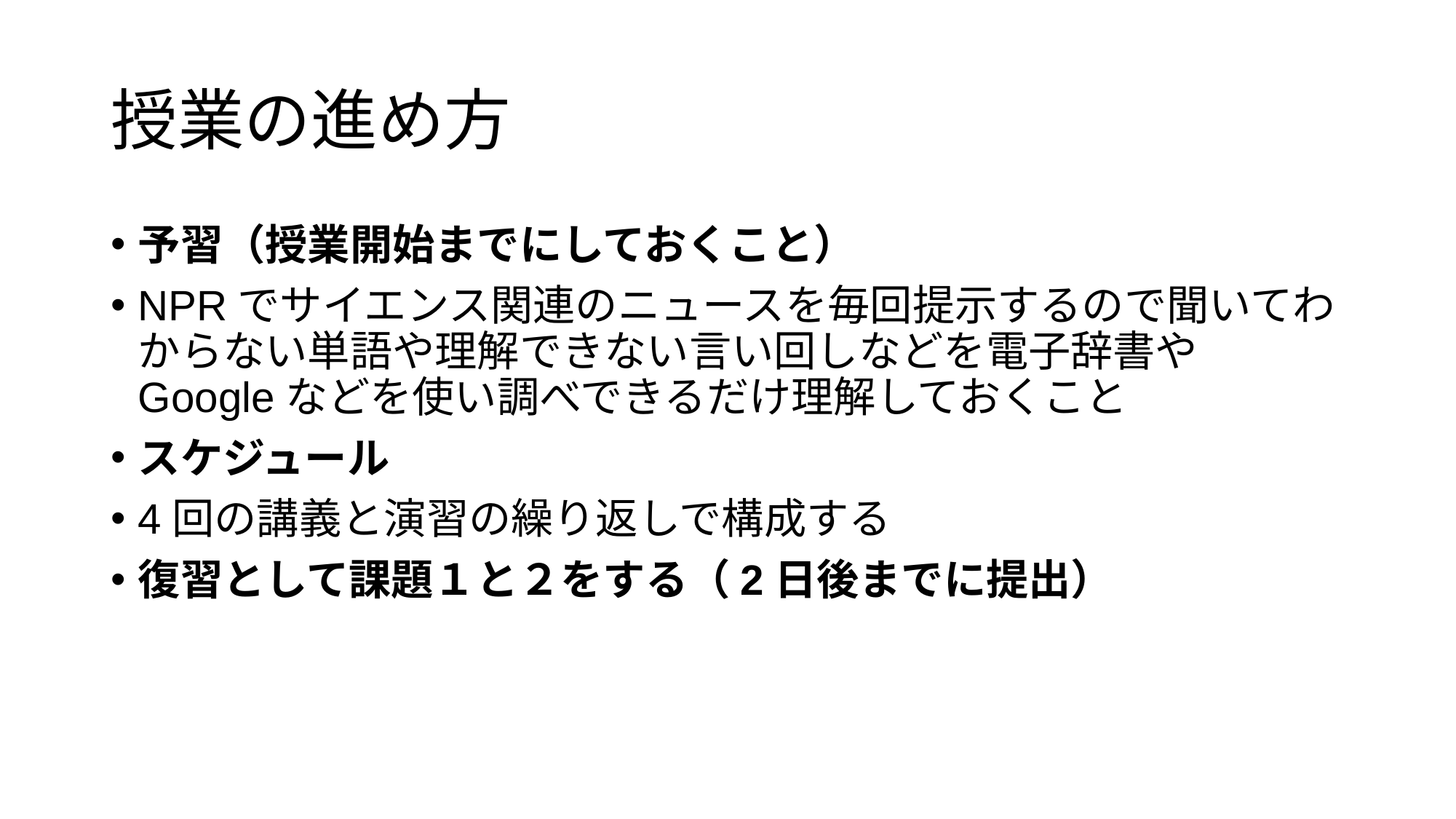

# 授業の進め方
予習（授業開始までにしておくこと）
NPRでサイエンス関連のニュースを毎回提示するので聞いてわからない単語や理解できない言い回しなどを電子辞書やGoogleなどを使い調べできるだけ理解しておくこと
スケジュール
4回の講義と演習の繰り返しで構成する
復習として課題１と２をする（2日後までに提出）